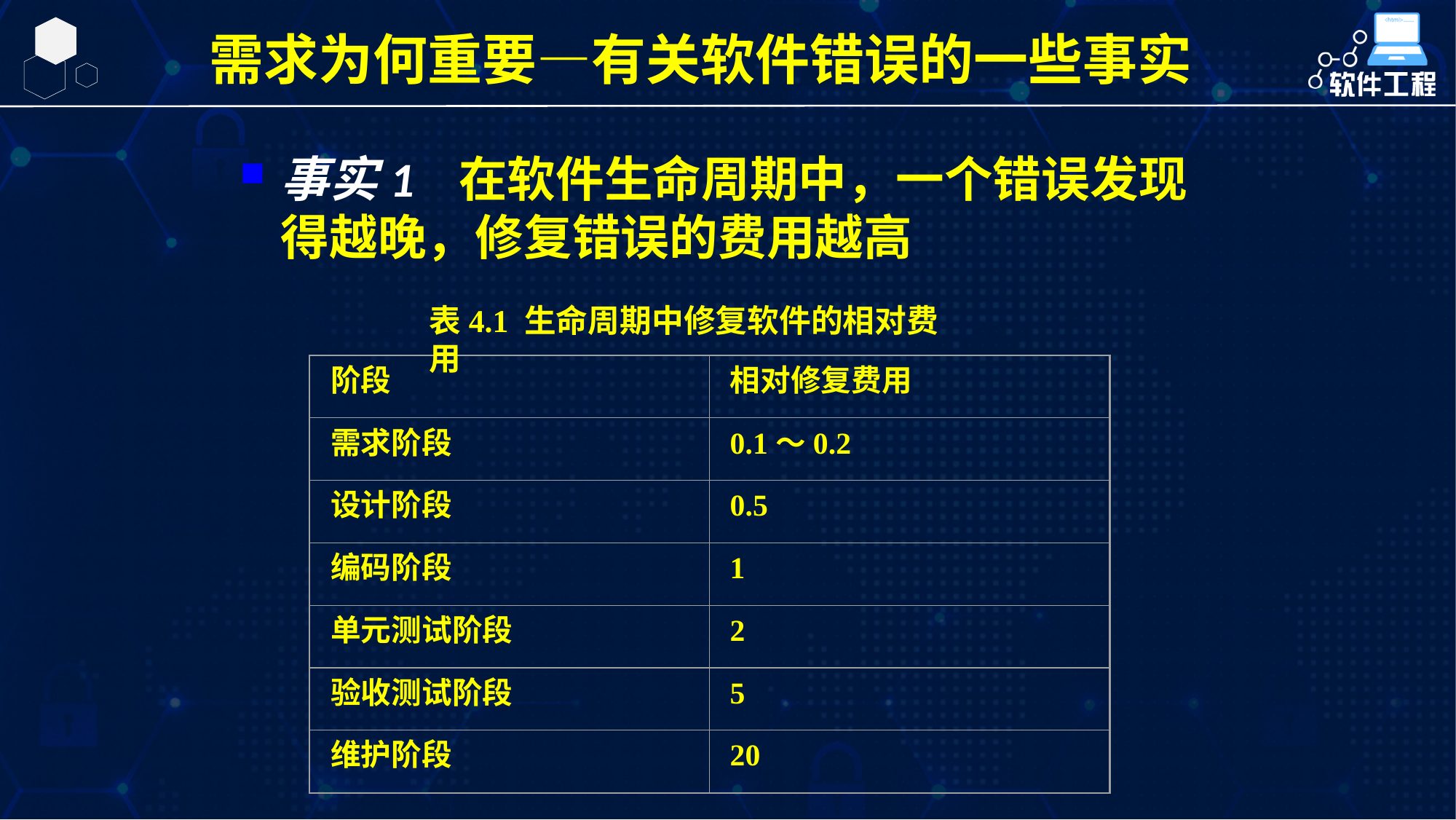

需求为何重要—有关软件错误的一些事实
事实1   在软件生命周期中，一个错误发现得越晚，修复错误的费用越高
表4.1 生命周期中修复软件的相对费用

阶段

相对修复费用

需求阶段

0.1～0.2

设计阶段

0.5

编码阶段

1

单元测试阶段

2

验收测试阶段

5

维护阶段

20